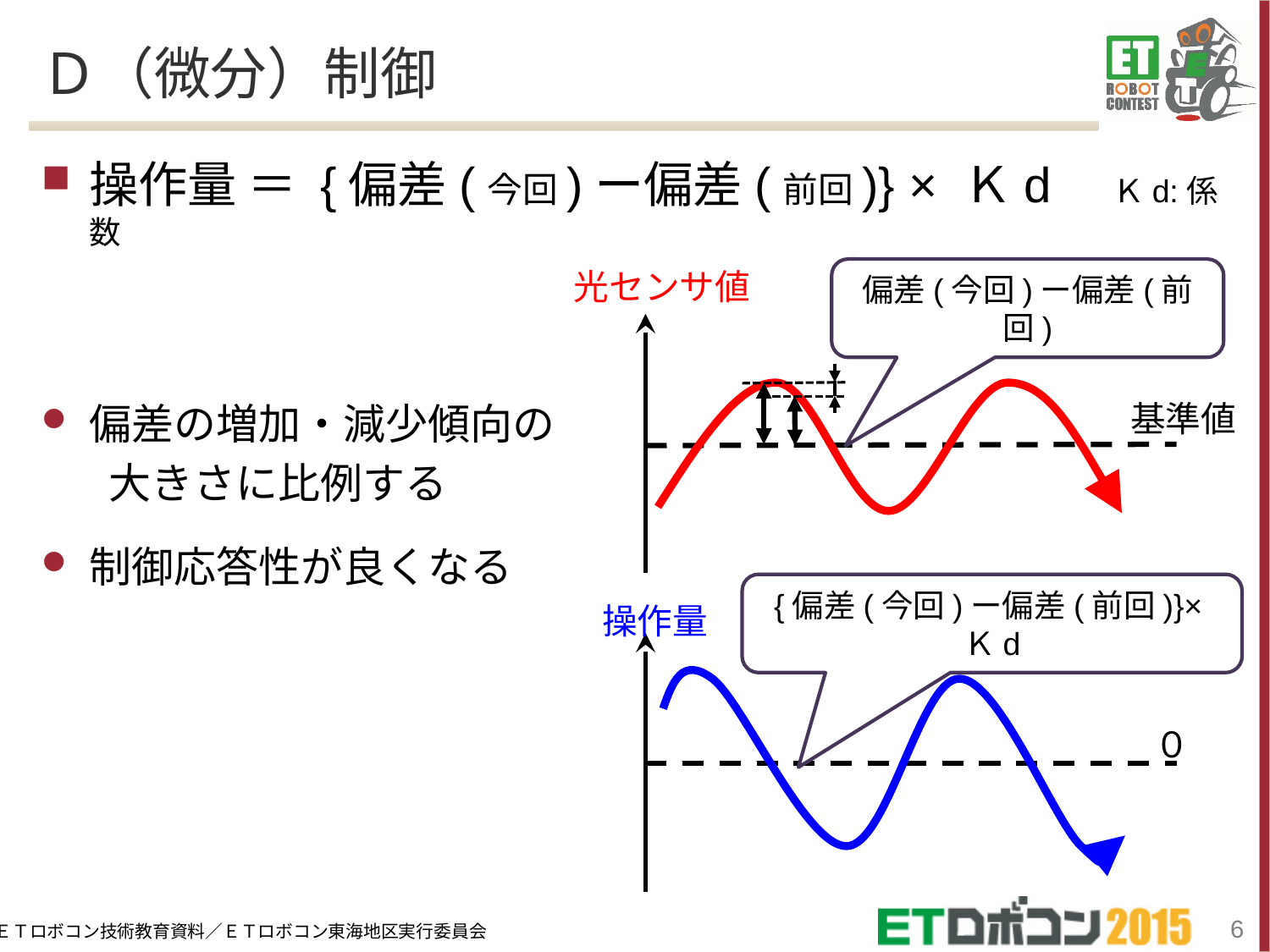

# Ｄ（微分）制御
操作量 ＝ {偏差(今回)ー偏差(前回)} × Ｋd      Ｋd:係数

偏差の増加・減少傾向の
      大きさに比例する

制御応答性が良くなる

光センサ値
偏差(今回)ー偏差(前回)

基準値
操作量
{偏差(今回)ー偏差(前回)}×Ｋd

０
6